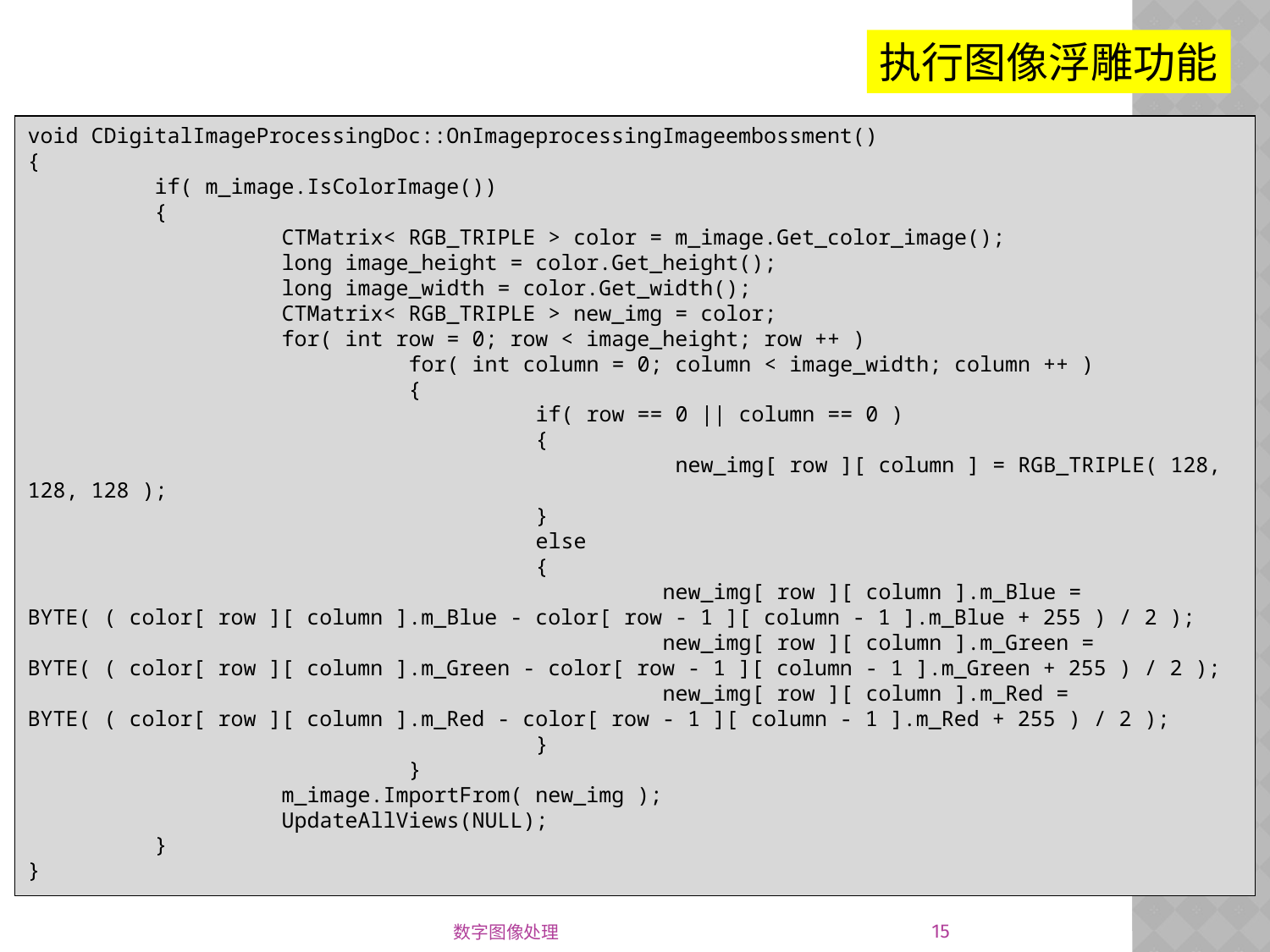

执行图像浮雕功能
void CDigitalImageProcessingDoc::OnImageprocessingImageembossment()
{
	if( m_image.IsColorImage())
	{
		CTMatrix< RGB_TRIPLE > color = m_image.Get_color_image();
		long image_height = color.Get_height();
		long image_width = color.Get_width();
		CTMatrix< RGB_TRIPLE > new_img = color;
		for( int row = 0; row < image_height; row ++ )
			for( int column = 0; column < image_width; column ++ )
			{
				if( row == 0 || column == 0 )
				{
				           new_img[ row ][ column ] = RGB_TRIPLE( 128, 128, 128 );
				}
				else
				{
					new_img[ row ][ column ].m_Blue = BYTE( ( color[ row ][ column ].m_Blue - color[ row - 1 ][ column - 1 ].m_Blue + 255 ) / 2 );
					new_img[ row ][ column ].m_Green = BYTE( ( color[ row ][ column ].m_Green - color[ row - 1 ][ column - 1 ].m_Green + 255 ) / 2 );
					new_img[ row ][ column ].m_Red = BYTE( ( color[ row ][ column ].m_Red - color[ row - 1 ][ column - 1 ].m_Red + 255 ) / 2 );
				}
			}
		m_image.ImportFrom( new_img );
		UpdateAllViews(NULL);
	}
}
15
数字图像处理